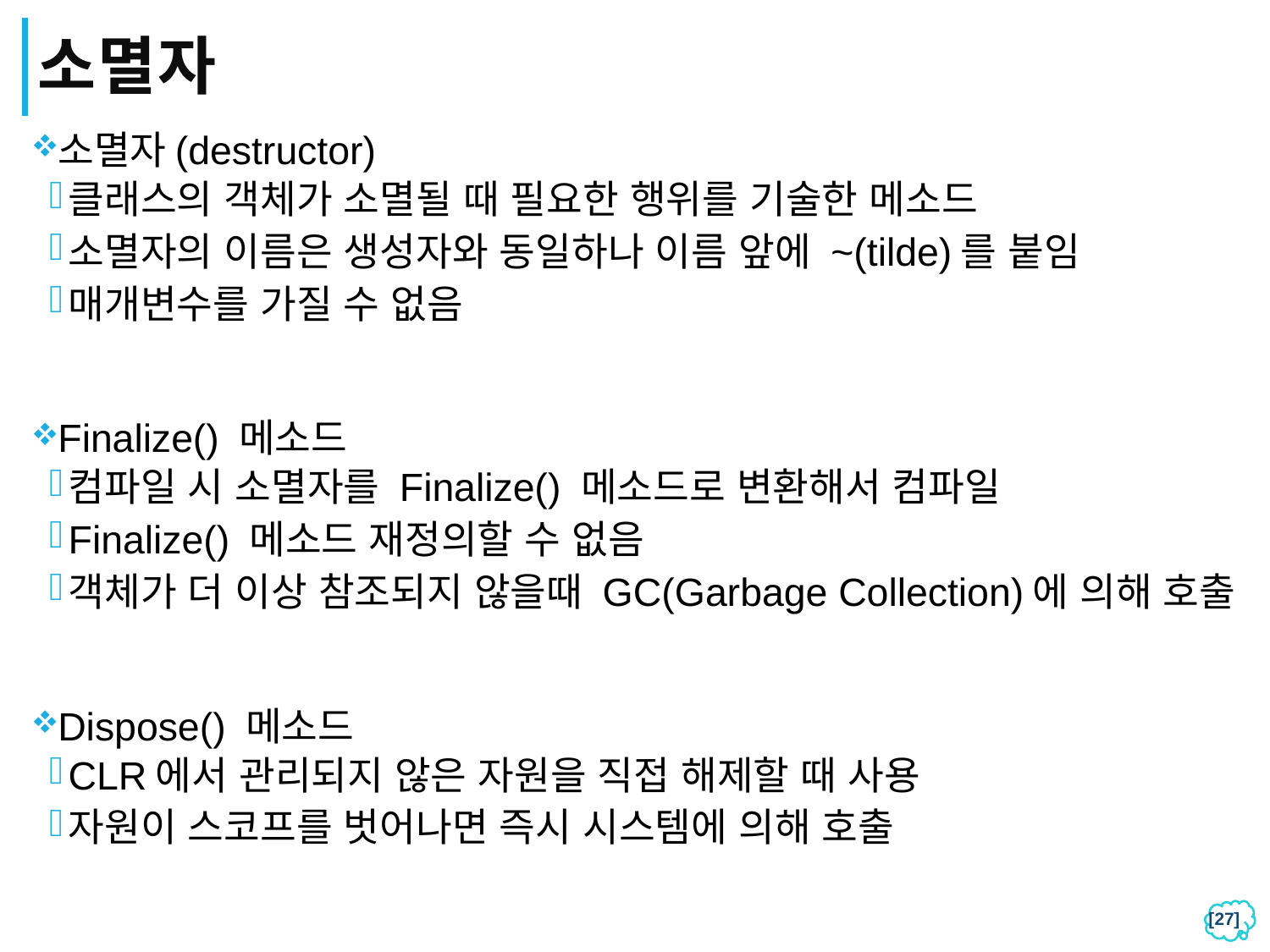

# 소멸자
소멸자(destructor)
클래스의 객체가 소멸될 때 필요한 행위를 기술한 메소드
소멸자의 이름은 생성자와 동일하나 이름 앞에 ~(tilde)를 붙임
매개변수를 가질 수 없음

Finalize() 메소드
컴파일 시 소멸자를 Finalize() 메소드로 변환해서 컴파일
Finalize() 메소드 재정의할 수 없음
객체가 더 이상 참조되지 않을때 GC(Garbage Collection)에 의해 호출

Dispose() 메소드
CLR에서 관리되지 않은 자원을 직접 해제할 때 사용
자원이 스코프를 벗어나면 즉시 시스템에 의해 호출

[27]